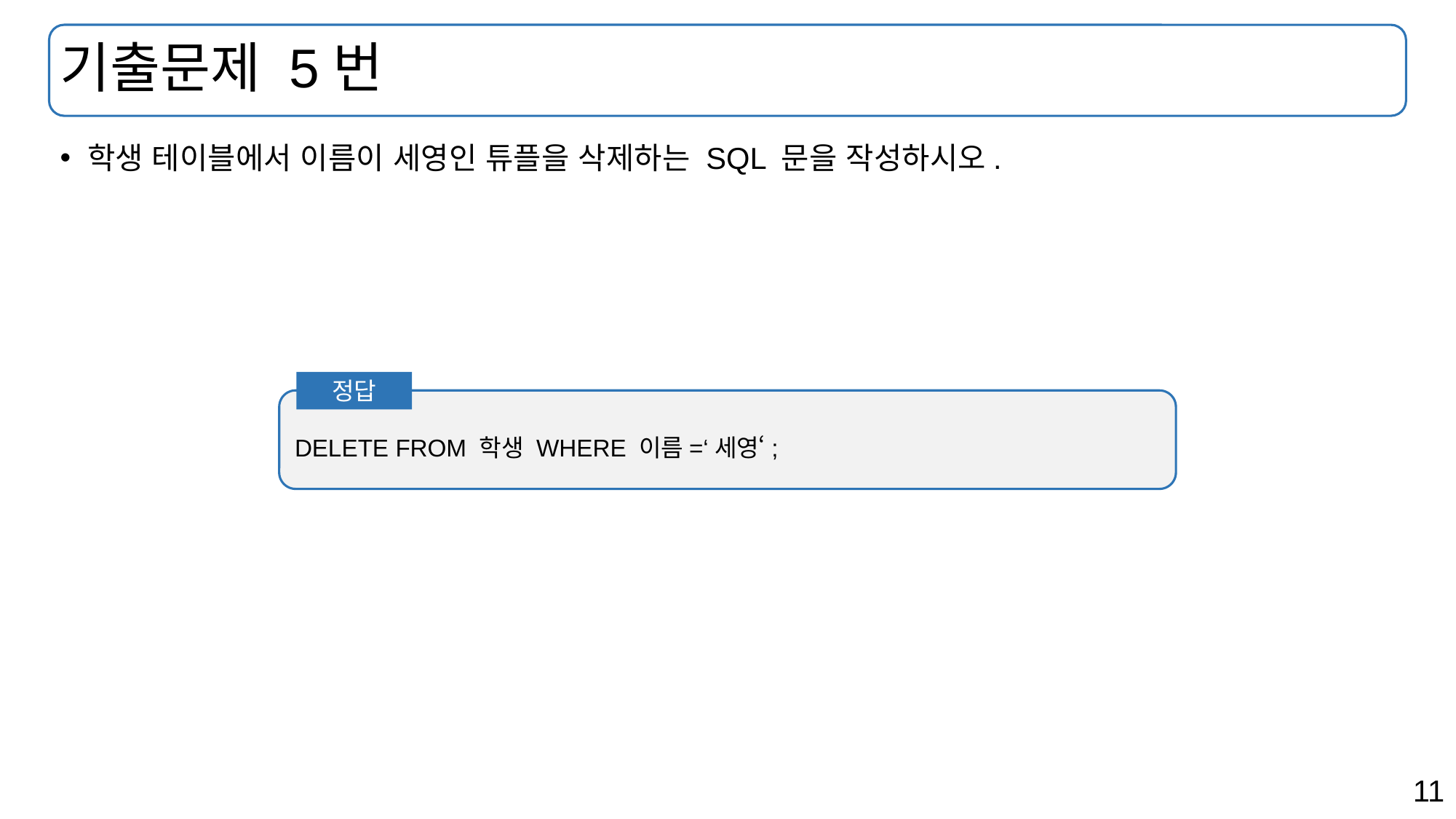

# 기출문제 5번
학생 테이블에서 이름이 세영인 튜플을 삭제하는 SQL 문을 작성하시오.
정답
DELETE FROM 학생 WHERE 이름=‘세영‘;